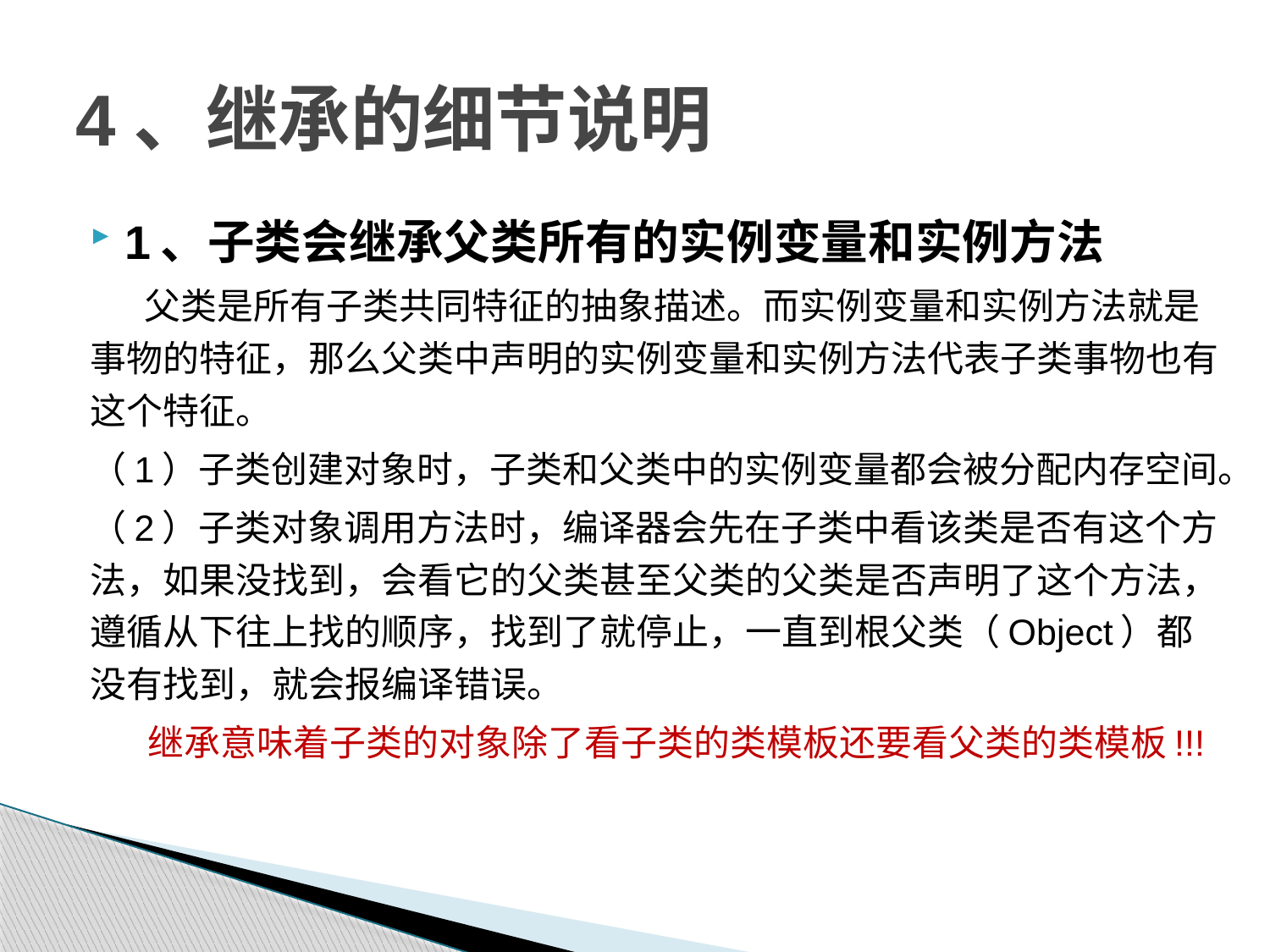

# 4、继承的细节说明
1、子类会继承父类所有的实例变量和实例方法
       父类是所有子类共同特征的抽象描述。而实例变量和实例方法就是事物的特征，那么父类中声明的实例变量和实例方法代表子类事物也有这个特征。
（1）子类创建对象时，子类和父类中的实例变量都会被分配内存空间。
（2）子类对象调用方法时，编译器会先在子类中看该类是否有这个方法，如果没找到，会看它的父类甚至父类的父类是否声明了这个方法，遵循从下往上找的顺序，找到了就停止，一直到根父类（Object）都没有找到，就会报编译错误。
      继承意味着子类的对象除了看子类的类模板还要看父类的类模板!!!